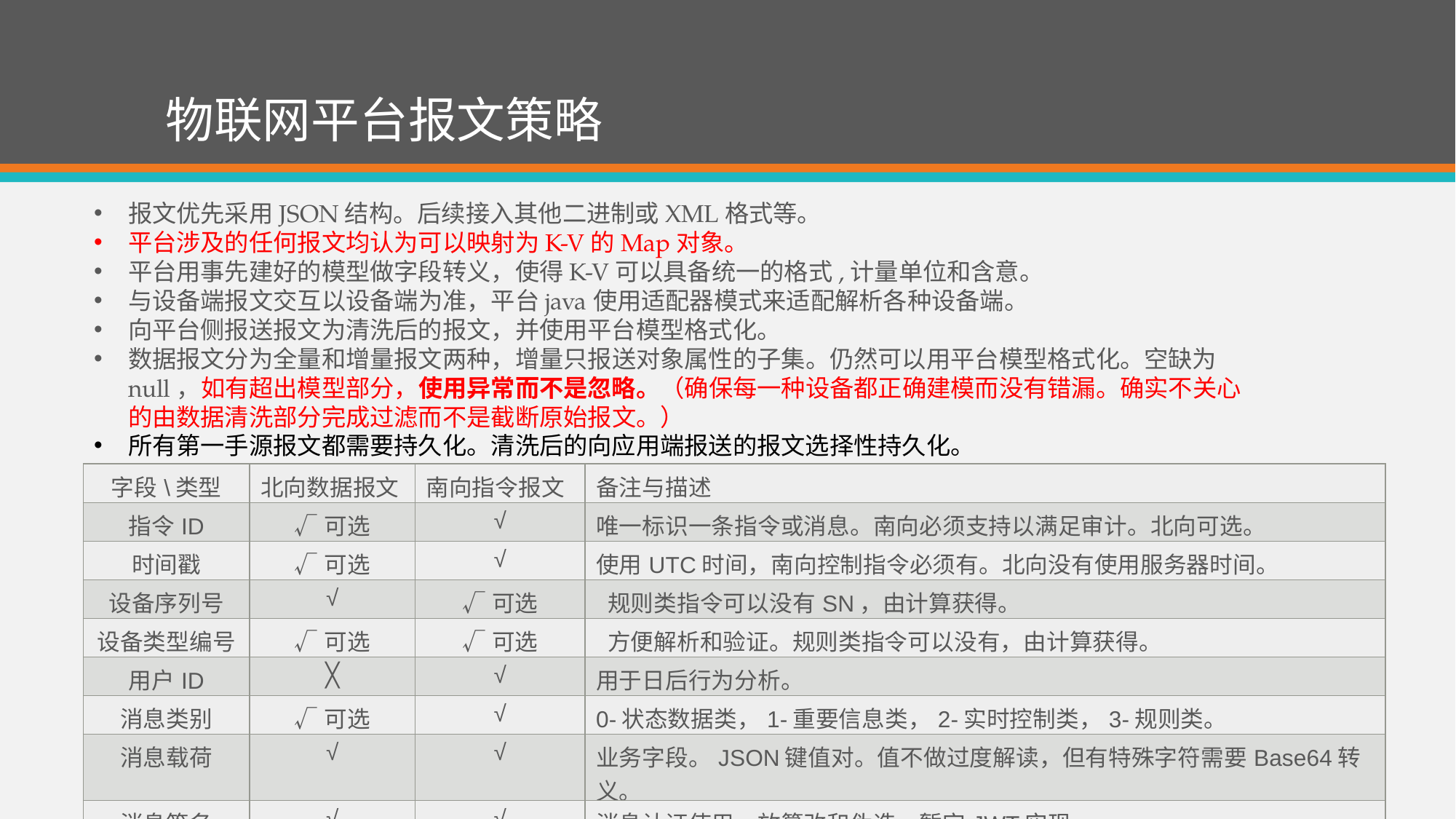

# 物联网平台报文策略
报文优先采用JSON结构。后续接入其他二进制或XML格式等。
平台涉及的任何报文均认为可以映射为K-V的Map对象。
平台用事先建好的模型做字段转义，使得K-V可以具备统一的格式,计量单位和含意。
与设备端报文交互以设备端为准，平台java使用适配器模式来适配解析各种设备端。
向平台侧报送报文为清洗后的报文，并使用平台模型格式化。
数据报文分为全量和增量报文两种，增量只报送对象属性的子集。仍然可以用平台模型格式化。空缺为null，如有超出模型部分，使用异常而不是忽略。（确保每一种设备都正确建模而没有错漏。确实不关心的由数据清洗部分完成过滤而不是截断原始报文。）
所有第一手源报文都需要持久化。清洗后的向应用端报送的报文选择性持久化。
| 字段\类型 | 北向数据报文 | 南向指令报文 | 备注与描述 |
| --- | --- | --- | --- |
| 指令ID | √可选 | √ | 唯一标识一条指令或消息。南向必须支持以满足审计。北向可选。 |
| 时间戳 | √可选 | √ | 使用UTC时间，南向控制指令必须有。北向没有使用服务器时间。 |
| 设备序列号 | √ | √可选 | 规则类指令可以没有SN，由计算获得。 |
| 设备类型编号 | √可选 | √可选 | 方便解析和验证。规则类指令可以没有，由计算获得。 |
| 用户ID | ╳ | √ | 用于日后行为分析。 |
| 消息类别 | √可选 | √ | 0-状态数据类，1-重要信息类，2-实时控制类，3-规则类。 |
| 消息载荷 | √ | √ | 业务字段。JSON键值对。值不做过度解读，但有特殊字符需要Base64转义。 |
| 消息签名 | √ | √ | 消息认证使用。放篡改和伪造。暂定JWT实现。 |